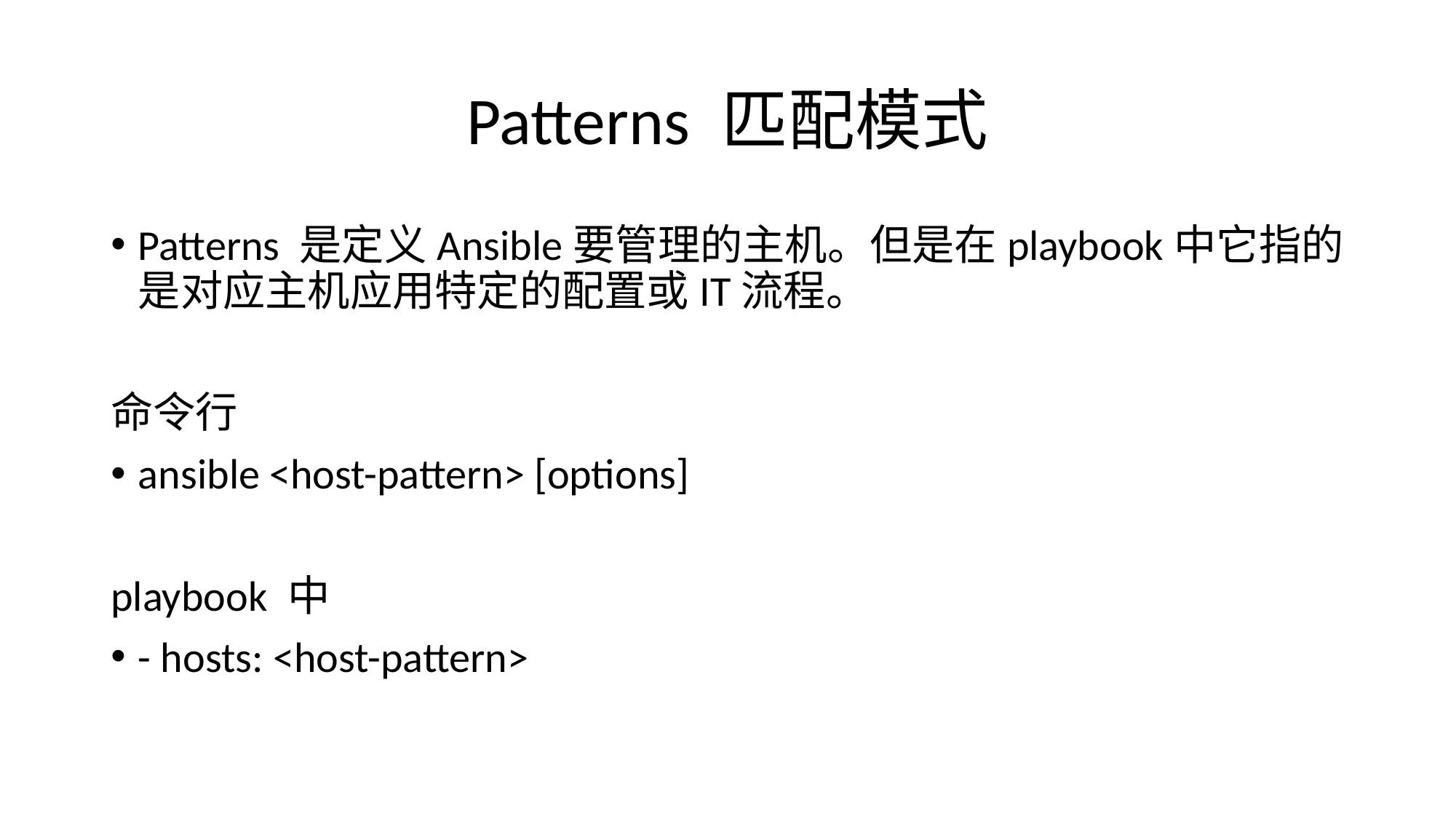

# Patterns 匹配模式
Patterns 是定义Ansible要管理的主机。但是在playbook中它指的是对应主机应用特定的配置或IT流程。

命令行
ansible <host-pattern> [options]

playbook 中
- hosts: <host-pattern>